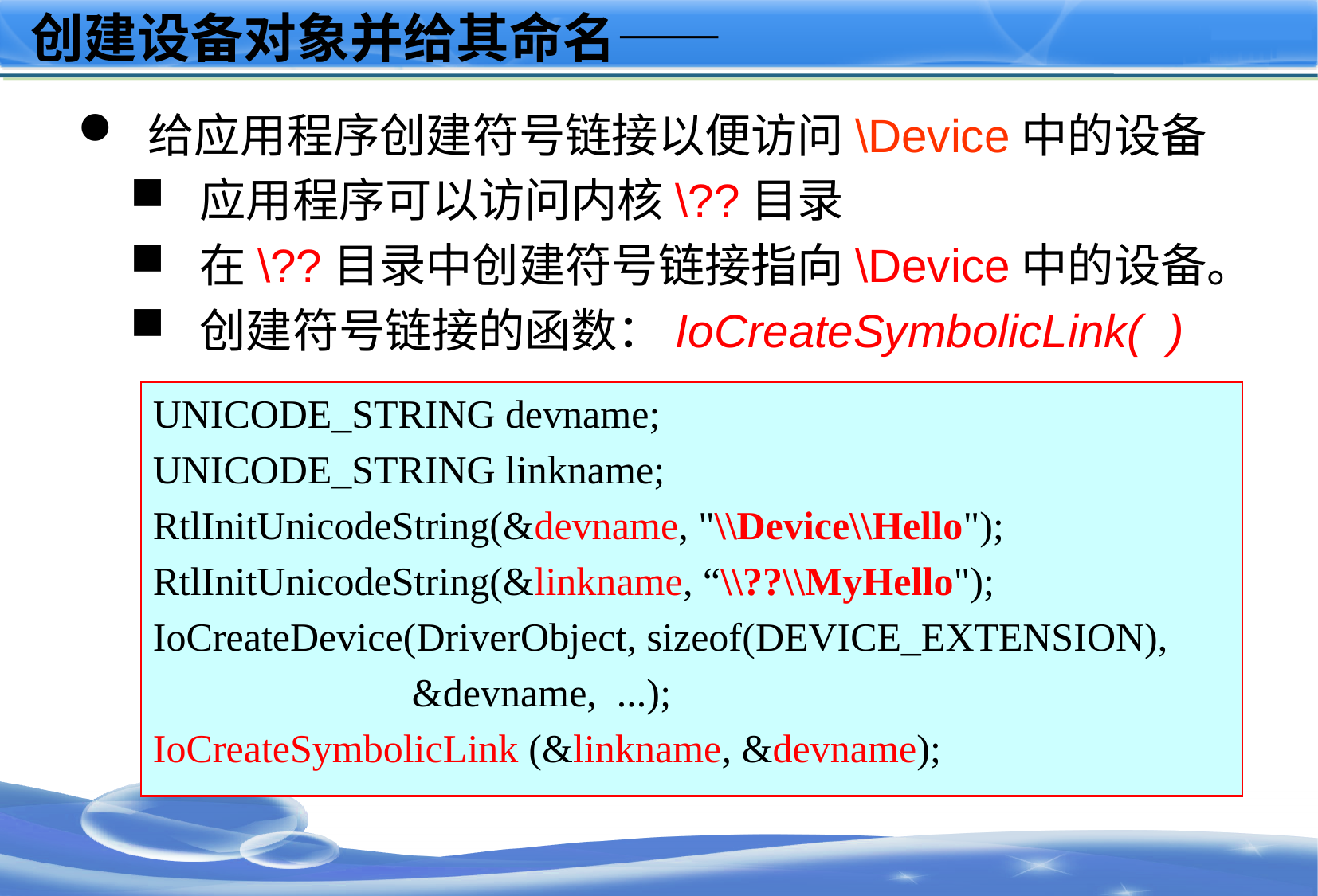

# 创建设备对象并给其命名——
给应用程序创建符号链接以便访问\Device中的设备
应用程序可以访问内核\??目录
在\??目录中创建符号链接指向\Device中的设备。
创建符号链接的函数：IoCreateSymbolicLink(  )

UNICODE_STRING devname;
UNICODE_STRING linkname;
RtlInitUnicodeString(&devname, "\\Device\\Hello");
RtlInitUnicodeString(&linkname, “\\??\\MyHello");
IoCreateDevice(DriverObject, sizeof(DEVICE_EXTENSION),
                          &devname,  ...);
IoCreateSymbolicLink (&linkname, &devname);